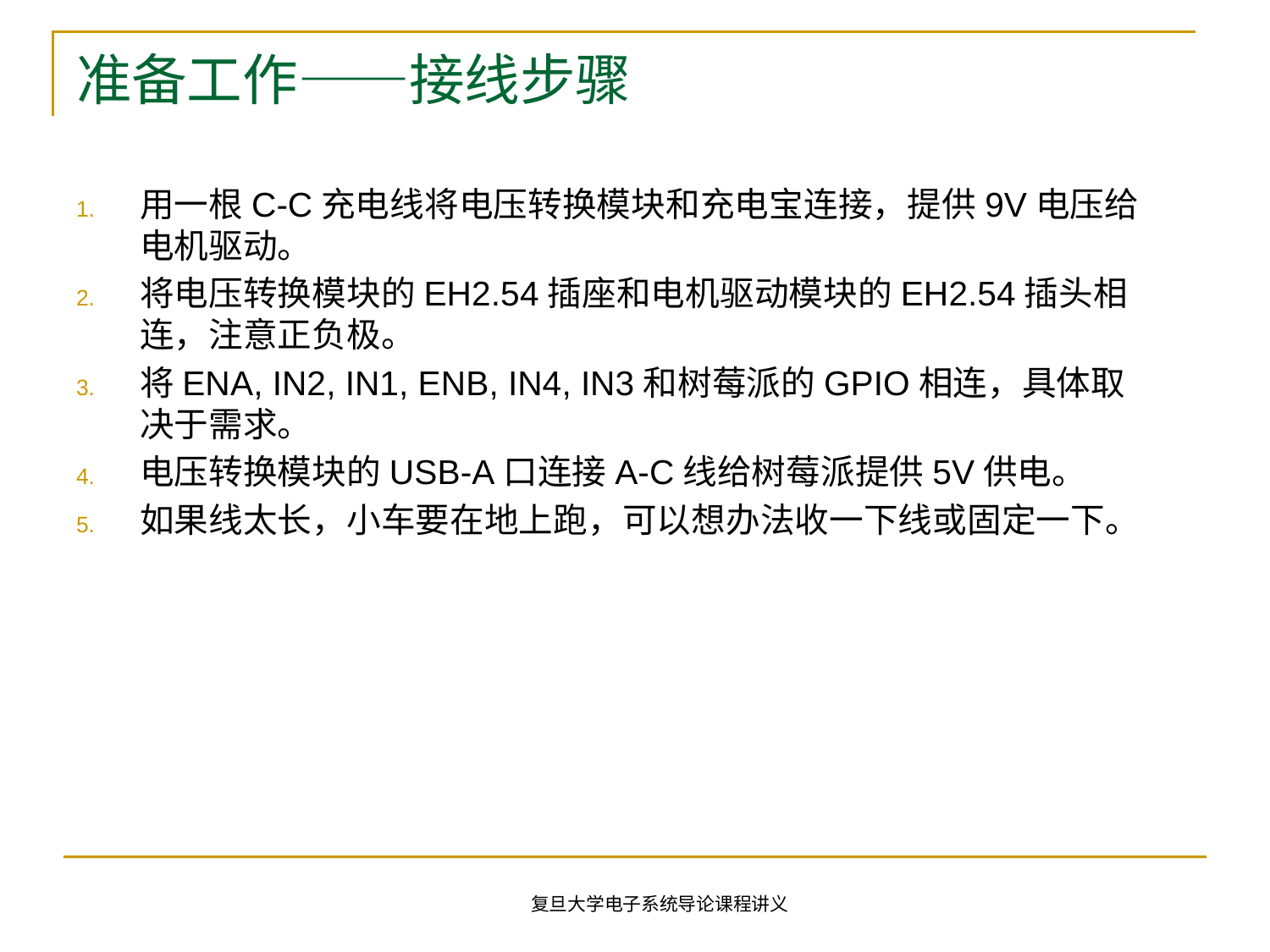

# 准备工作——接线步骤
用一根C-C充电线将电压转换模块和充电宝连接，提供9V电压给电机驱动。
将电压转换模块的EH2.54插座和电机驱动模块的EH2.54插头相连，注意正负极。
将ENA, IN2, IN1, ENB, IN4, IN3和树莓派的GPIO相连，具体取决于需求。
电压转换模块的USB-A口连接A-C线给树莓派提供5V供电。
如果线太长，小车要在地上跑，可以想办法收一下线或固定一下。